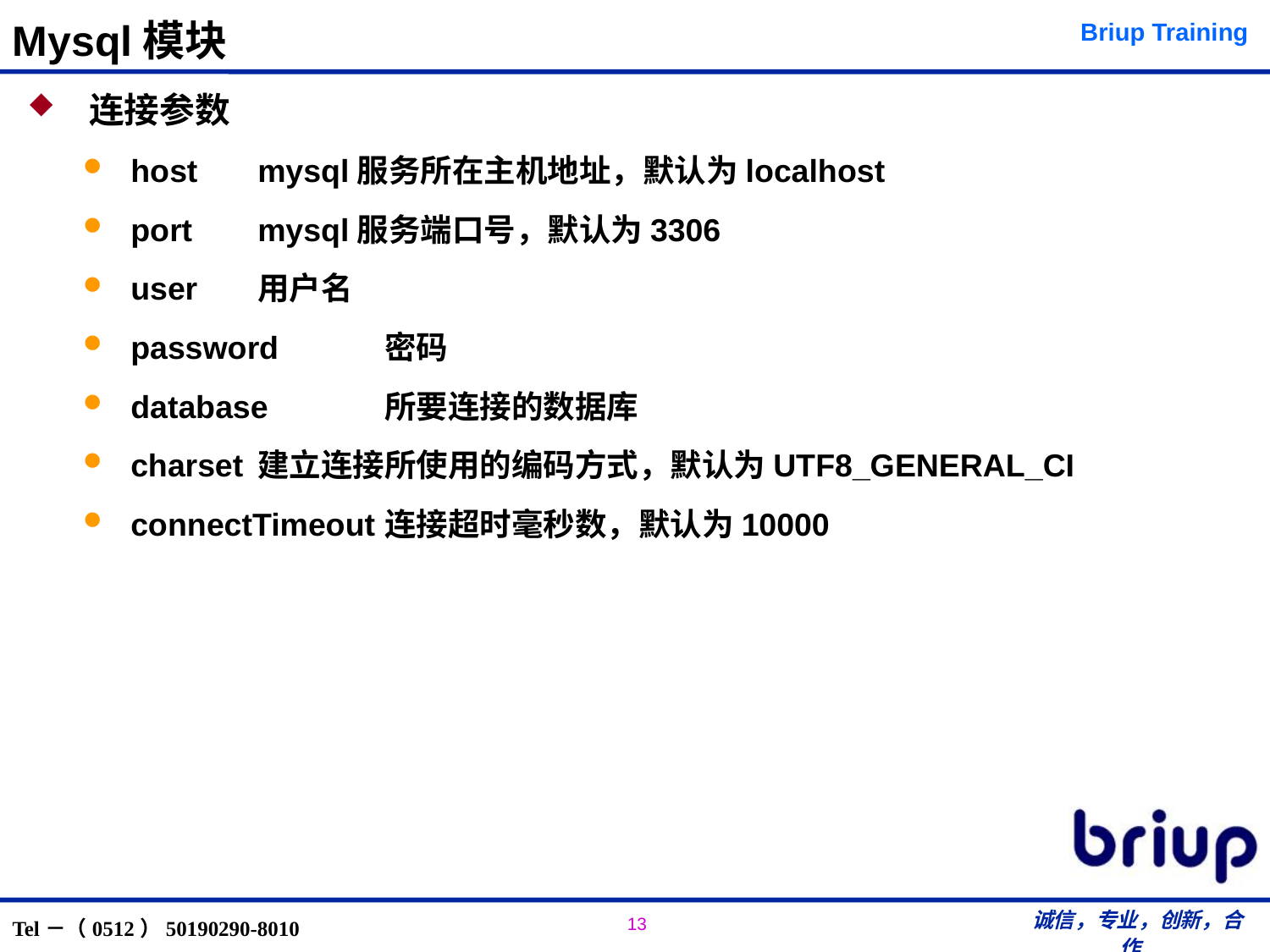

# Mysql模块
 连接参数
host	mysql服务所在主机地址，默认为localhost
port	mysql服务端口号，默认为3306
user	用户名
password	密码
database	所要连接的数据库
charset	建立连接所使用的编码方式，默认为UTF8_GENERAL_CI
connectTimeout	连接超时毫秒数，默认为10000